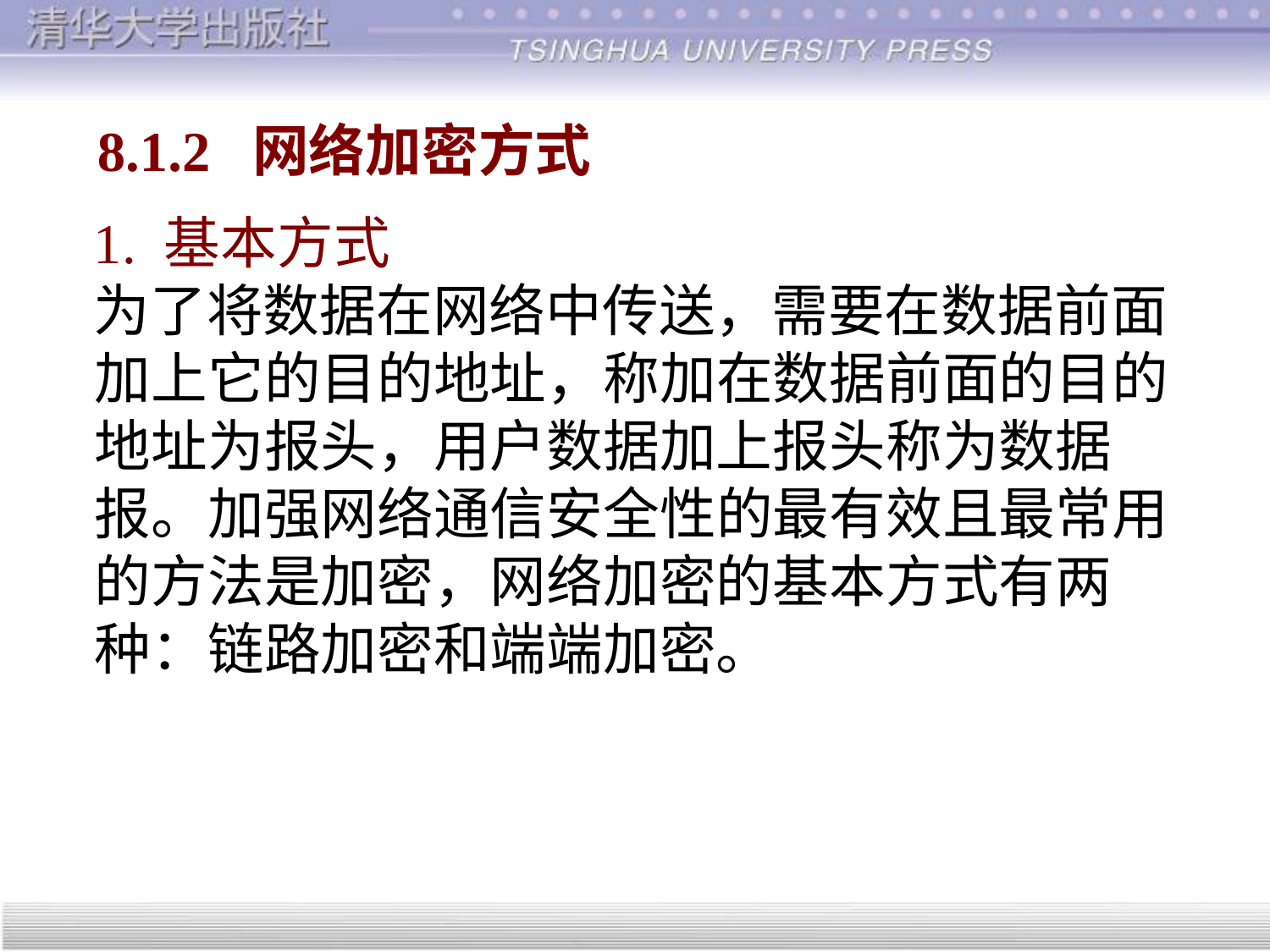

# 8.1.2  网络加密方式
1. 基本方式
为了将数据在网络中传送，需要在数据前面加上它的目的地址，称加在数据前面的目的地址为报头，用户数据加上报头称为数据报。加强网络通信安全性的最有效且最常用的方法是加密，网络加密的基本方式有两种：链路加密和端端加密。